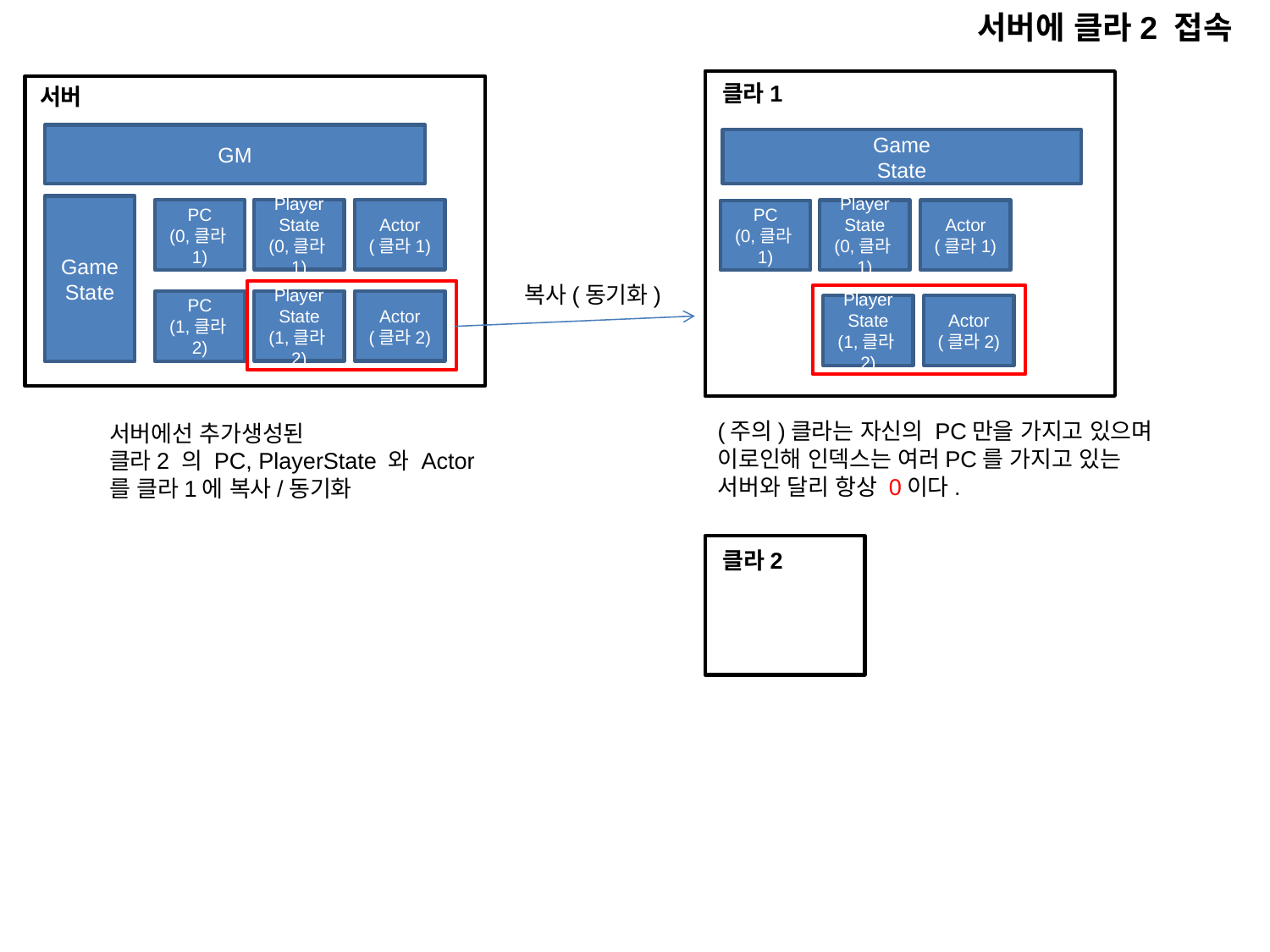

서버에 클라2 접속

클라1

서버
GM
Game
State
Game
State
Player
State
(0,클라1)
Actor
(클라1)
PC
(0,클라1)
Player
State
(0,클라1)
Actor
(클라1)
PC
(0,클라1)
복사(동기화)

Player
State
(1,클라2)
Actor
(클라2)
PC
(1,클라2)
Player
State
(1,클라2)
Actor
(클라2)
(주의)클라는 자신의 PC만을 가지고 있으며 이로인해 인덱스는 여러PC를 가지고 있는 서버와 달리 항상 0이다.
서버에선 추가생성된
클라2 의 PC, PlayerState 와 Actor를 클라1에 복사/동기화

클라2